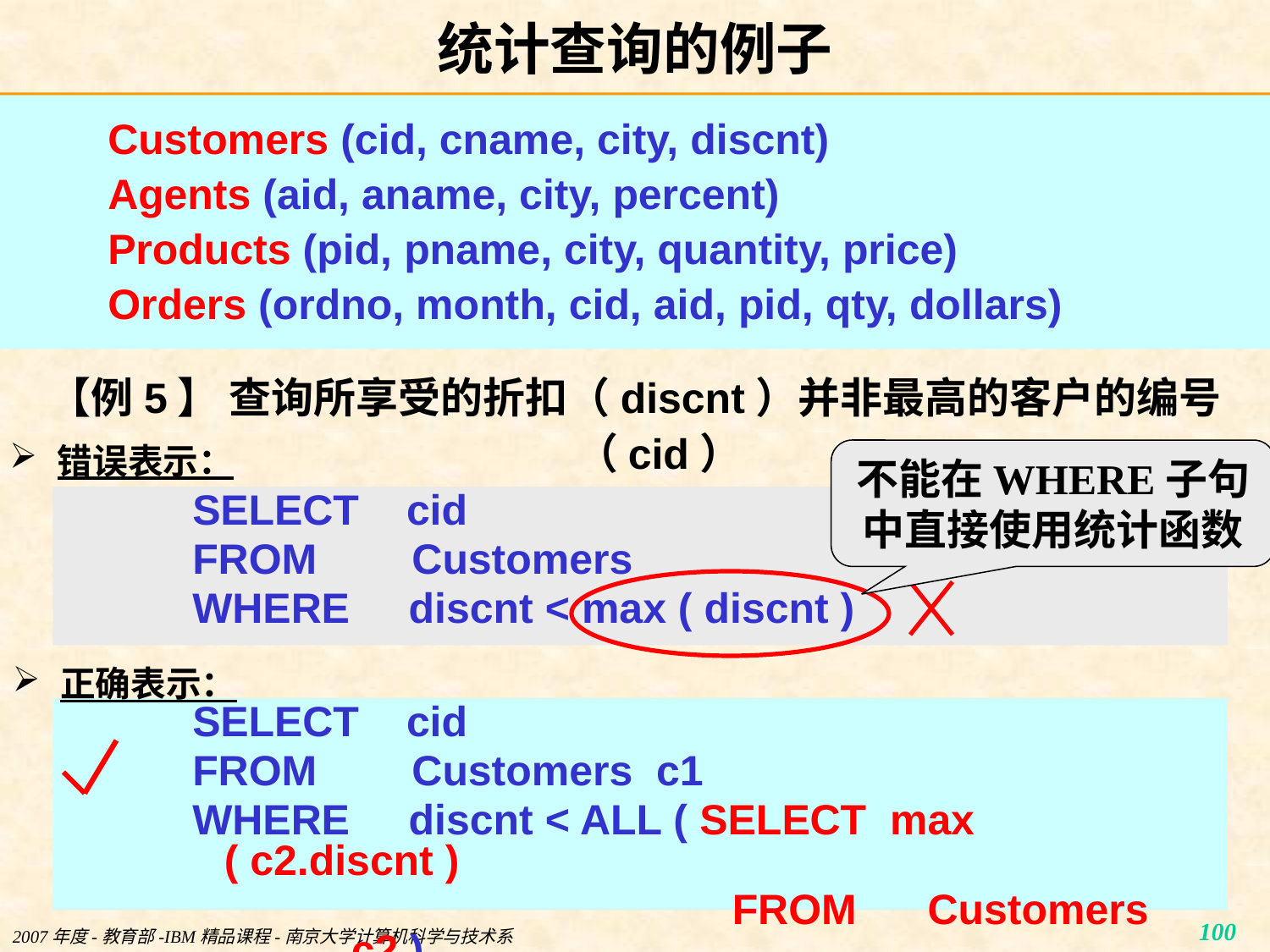

# 统计查询的例子

Customers (cid, cname, city, discnt)
Agents (aid, aname, city, percent)
Products (pid, pname, city, quantity, price)
Orders (ordno, month, cid, aid, pid, qty, dollars)
【例5】 查询所享受的折扣（discnt）并非最高的客户的编号（cid）
错误表示：
不能在WHERE子句中直接使用统计函数

SELECT    cid
FROM        Customers
WHERE     discnt < max ( discnt )
正确表示：
SELECT    cid
FROM        Customers  c1
WHERE     discnt < ALL ( SELECT  max ( c2.discnt )
				FROM      Customers  c2 )

100
2007年度-教育部-IBM精品课程-南京大学计算机科学与技术系